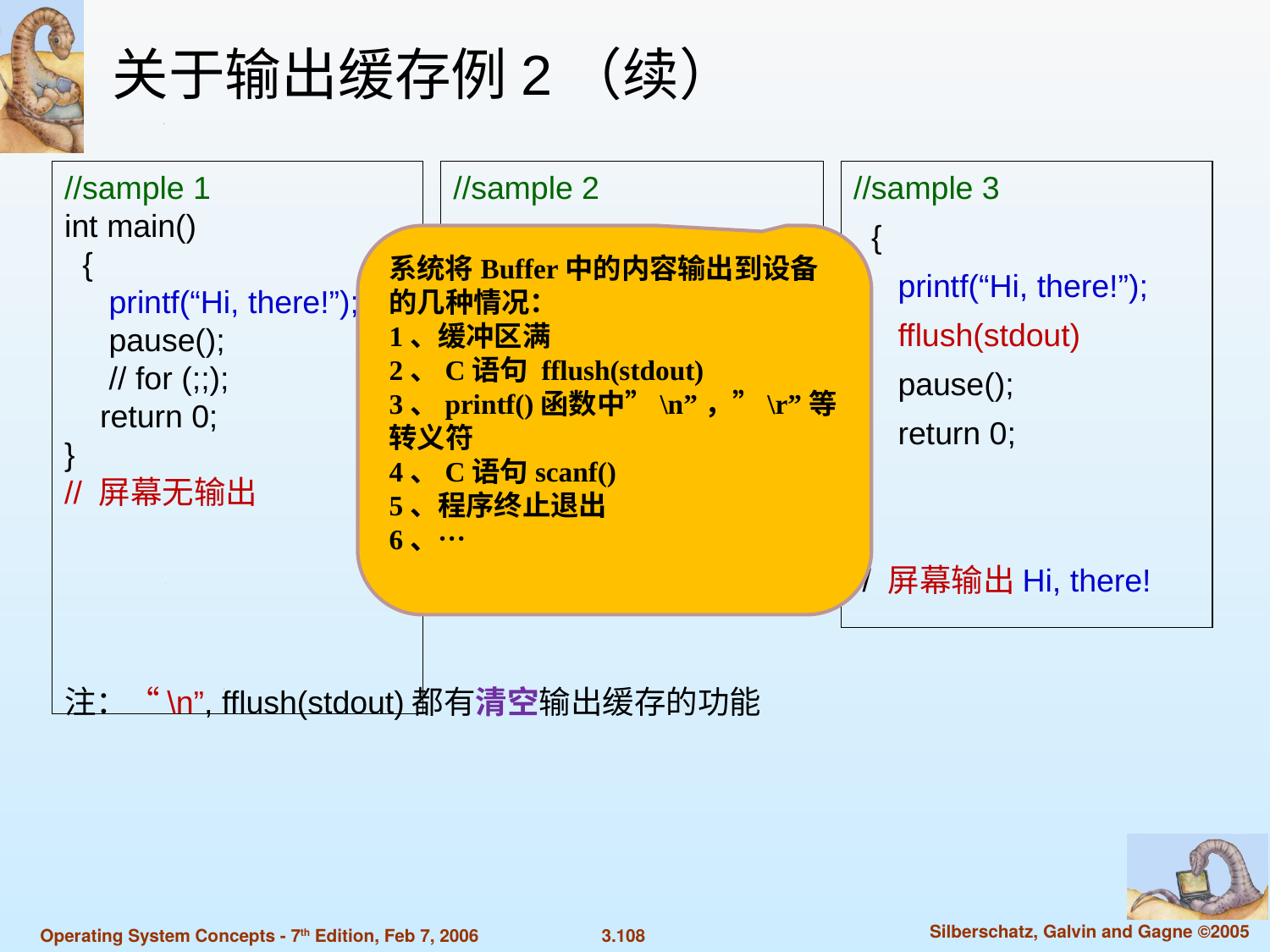

关于输出缓存例2（续）
//sample 1
int main()
  {
     printf(“Hi, there!”);
     pause();
     // for (;;);
    return 0;
}
// 屏幕无输出
//sample 2
int main()
  {
     printf(“Hi, there!\n”);
      pause();
     return 0;
}

// 屏幕输出Hi, there!
//sample 3
  {
     printf(“Hi, there!”);
     fflush(stdout)
     pause();
     return 0;
}

// 屏幕输出Hi, there!
系统将Buffer中的内容输出到设备的几种情况：
1、缓冲区满
2、C语句 fflush(stdout)
3、printf()函数中”\n”，”\r”等转义符
4、C语句scanf()
5、程序终止退出
6、…
注：“\n”, fflush(stdout)都有清空输出缓存的功能